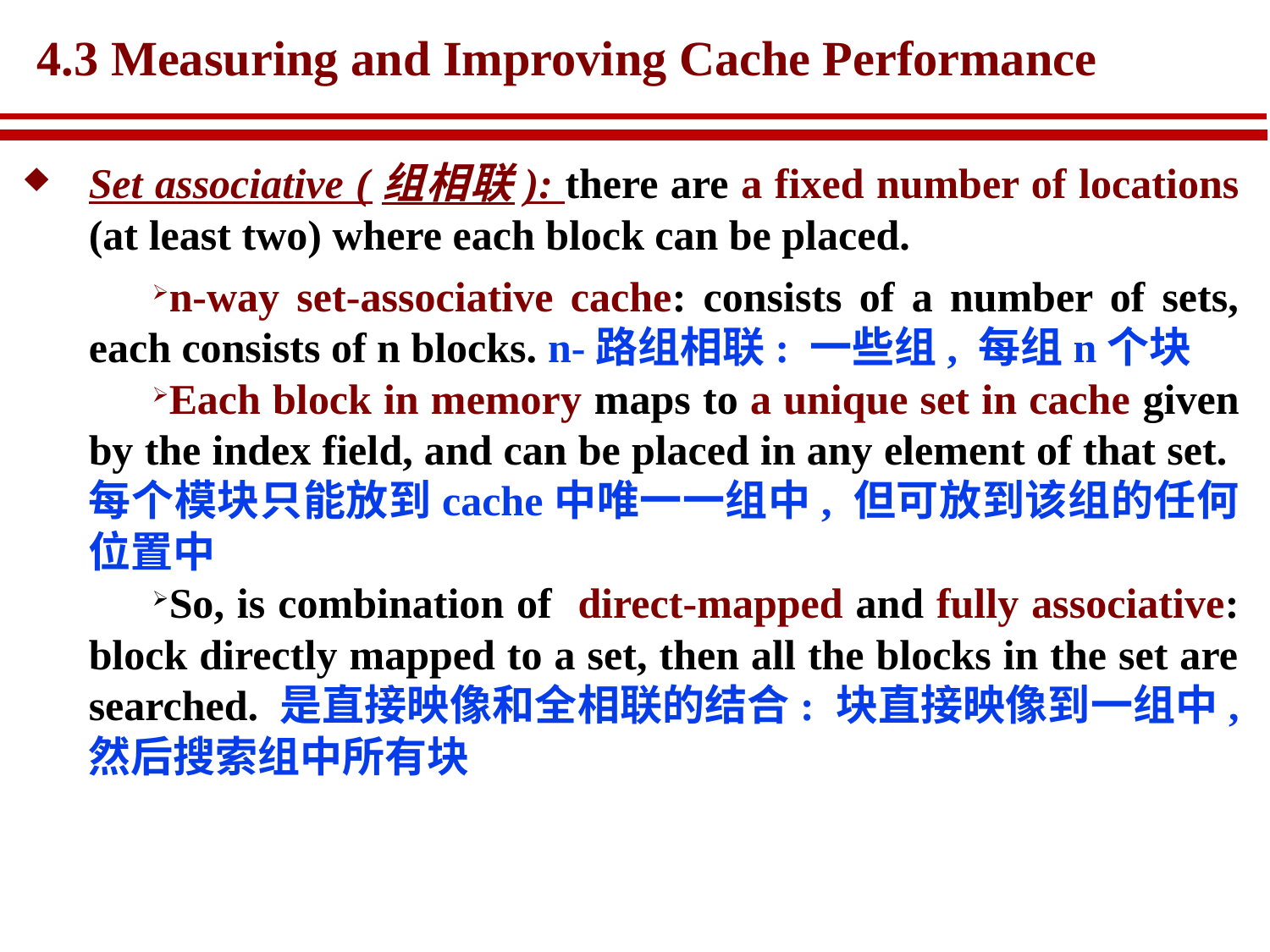

# 4.3 Measuring and Improving Cache Performance
Set associative (组相联): there are a fixed number of locations (at least two) where each block can be placed.
n-way set-associative cache: consists of a number of sets, each consists of n blocks. n-路组相联: 一些组, 每组n个块
Each block in memory maps to a unique set in cache given by the index field, and can be placed in any element of that set.  每个模块只能放到cache中唯一一组中, 但可放到该组的任何位置中
So, is combination of  direct-mapped and fully associative: block directly mapped to a set, then all the blocks in the set are searched. 是直接映像和全相联的结合: 块直接映像到一组中, 然后搜索组中所有块